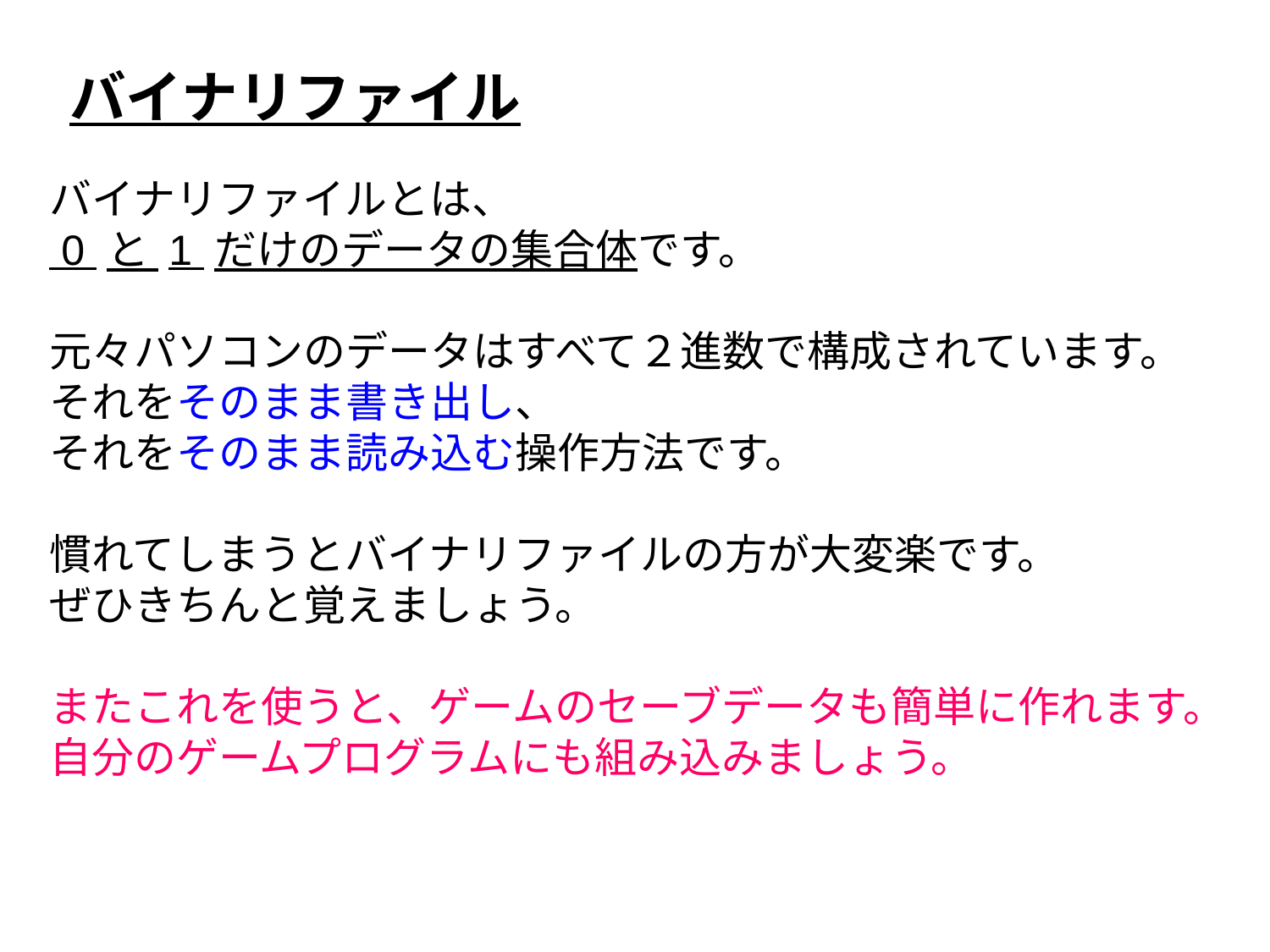

バイナリファイル
バイナリファイルとは、
 0 と 1 だけのデータの集合体です。

元々パソコンのデータはすべて２進数で構成されています。
それをそのまま書き出し、
それをそのまま読み込む操作方法です。

慣れてしまうとバイナリファイルの方が大変楽です。
ぜひきちんと覚えましょう。

またこれを使うと、ゲームのセーブデータも簡単に作れます。
自分のゲームプログラムにも組み込みましょう。